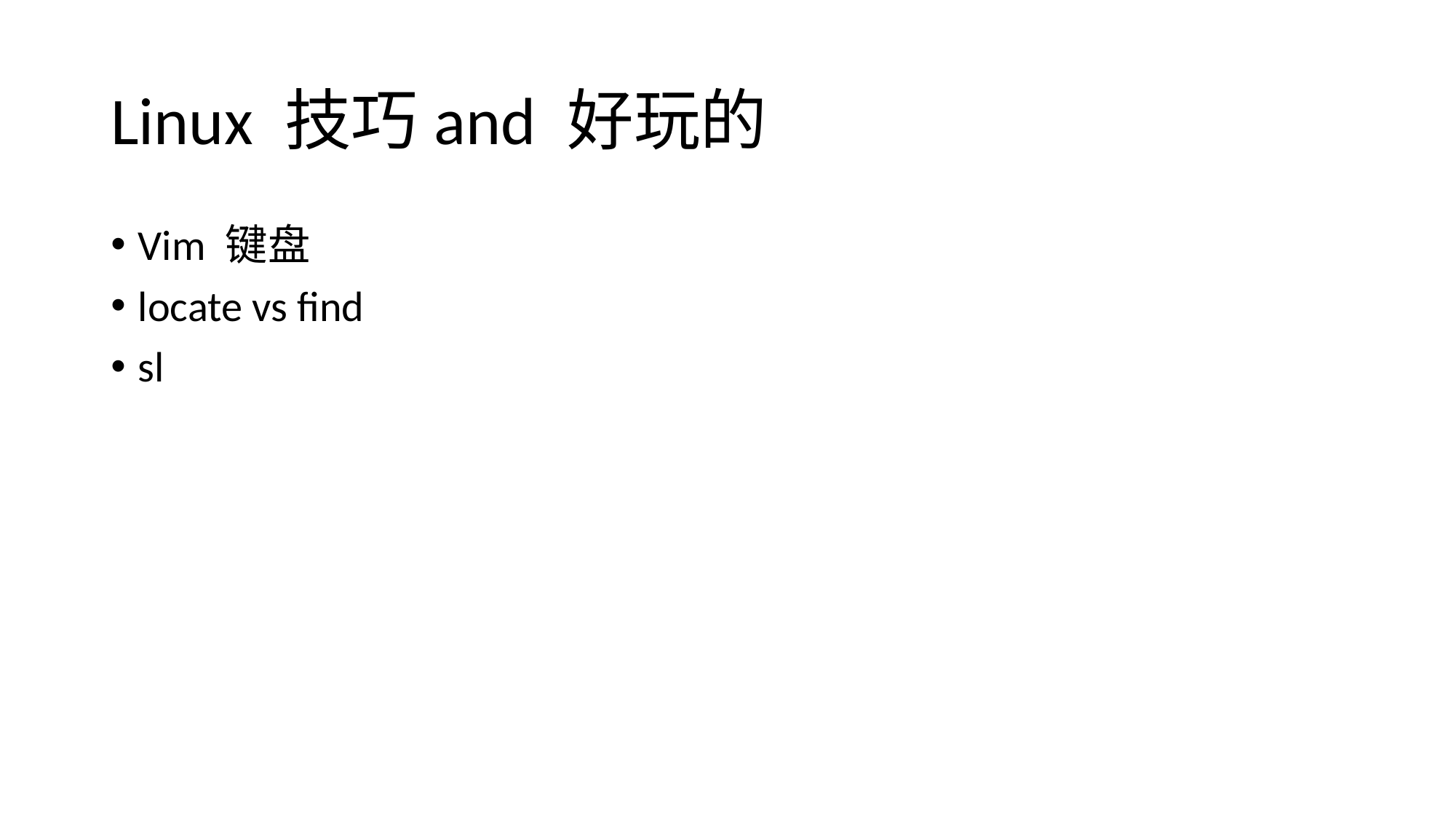

# Linux 技巧and 好玩的
Vim 键盘
locate vs find
sl